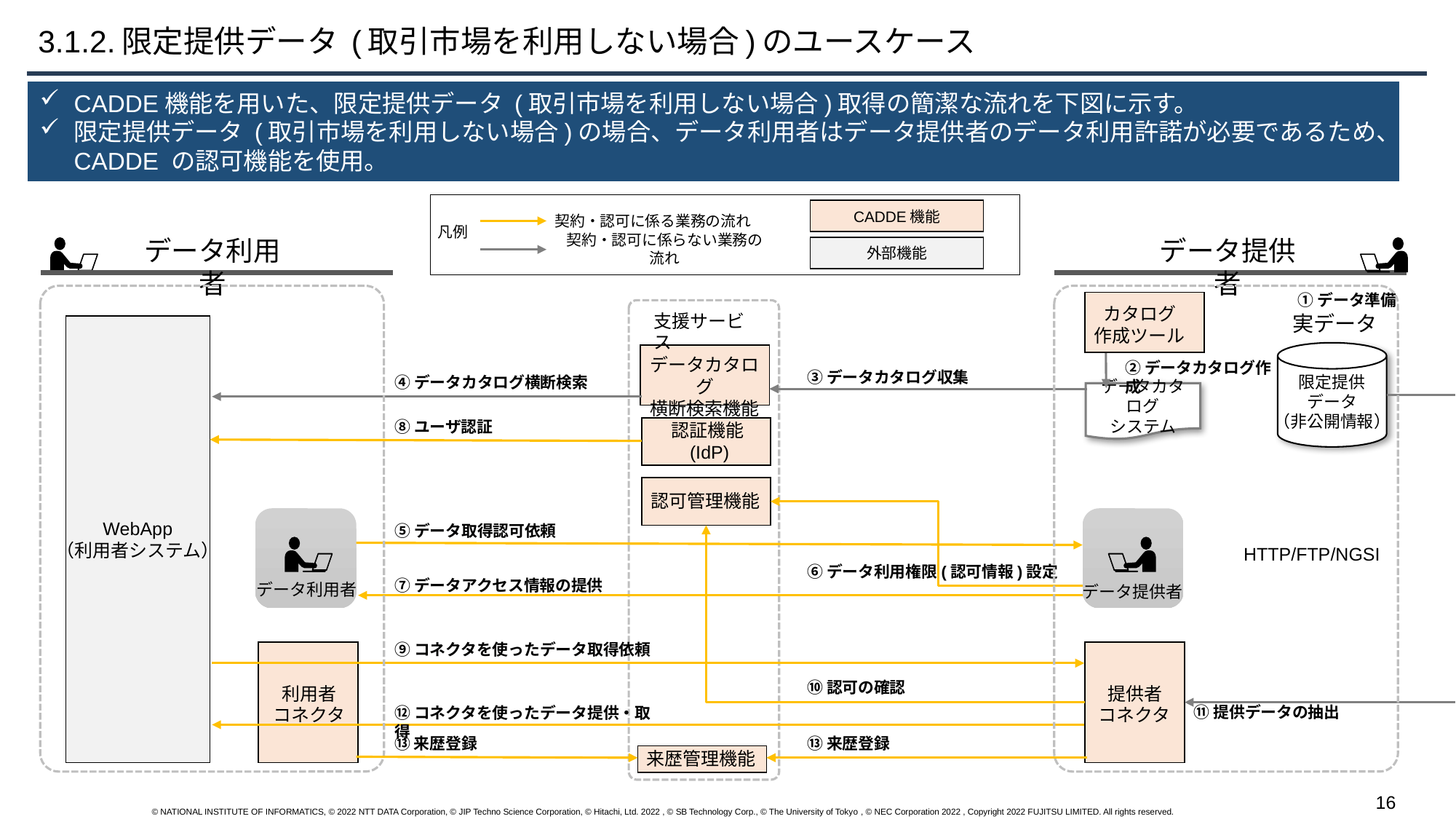

3.1.2.限定提供データ (取引市場を利用しない場合)のユースケース
CADDE機能を用いた、限定提供データ (取引市場を利用しない場合)取得の簡潔な流れを下図に示す。
限定提供データ (取引市場を利用しない場合)の場合、データ利用者はデータ提供者のデータ利用許諾が必要であるため、CADDE の認可機能を使用。

CADDE機能
契約・認可に係る業務の流れ
凡例
データ利用者
データ提供者
契約・認可に係らない業務の流れ

外部機能
①データ準備

カタログ
作成ツール

支援サービス
実データ
WebApp
（利用者システム）
限定提供
データ
（非公開情報）

データカタログ
横断検索機能
②データカタログ作成
③データカタログ収集
④データカタログ横断検索
データカタログ
システム
⑧ユーザ認証
認証機能(IdP)

認可管理機能

⑤データ取得認可依頼
HTTP/FTP/NGSI
⑥データ利用権限(認可情報)設定
⑦データアクセス情報の提供
データ利用者
データ提供者
⑨コネクタを使ったデータ取得依頼

⑩認可の確認
利用者
コネクタ
提供者
コネクタ
⑪提供データの抽出
⑫コネクタを使ったデータ提供・取得
⑬来歴登録
⑬来歴登録
来歴管理機能